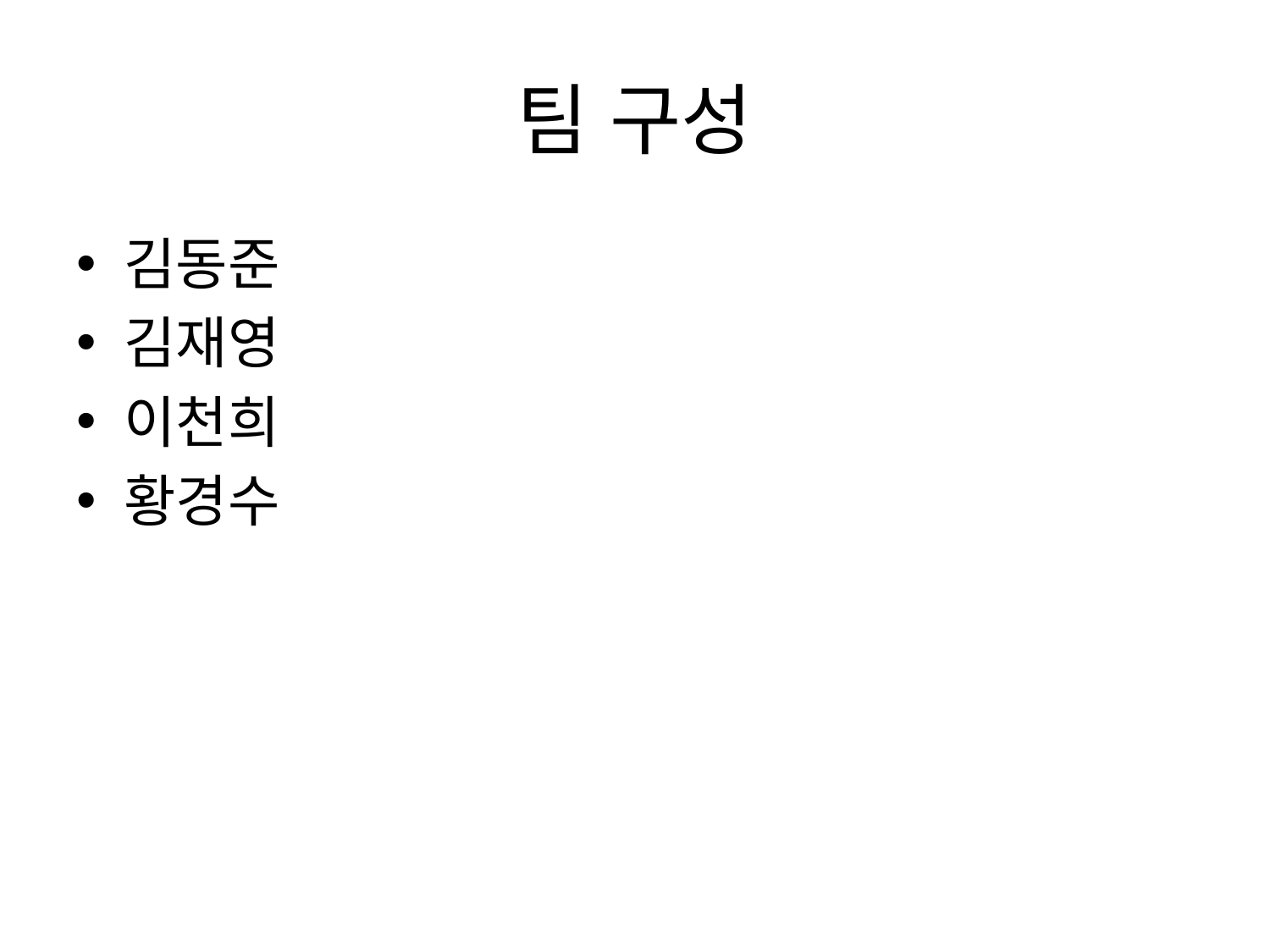

# 팀 구성
김동준
김재영
이천희
황경수